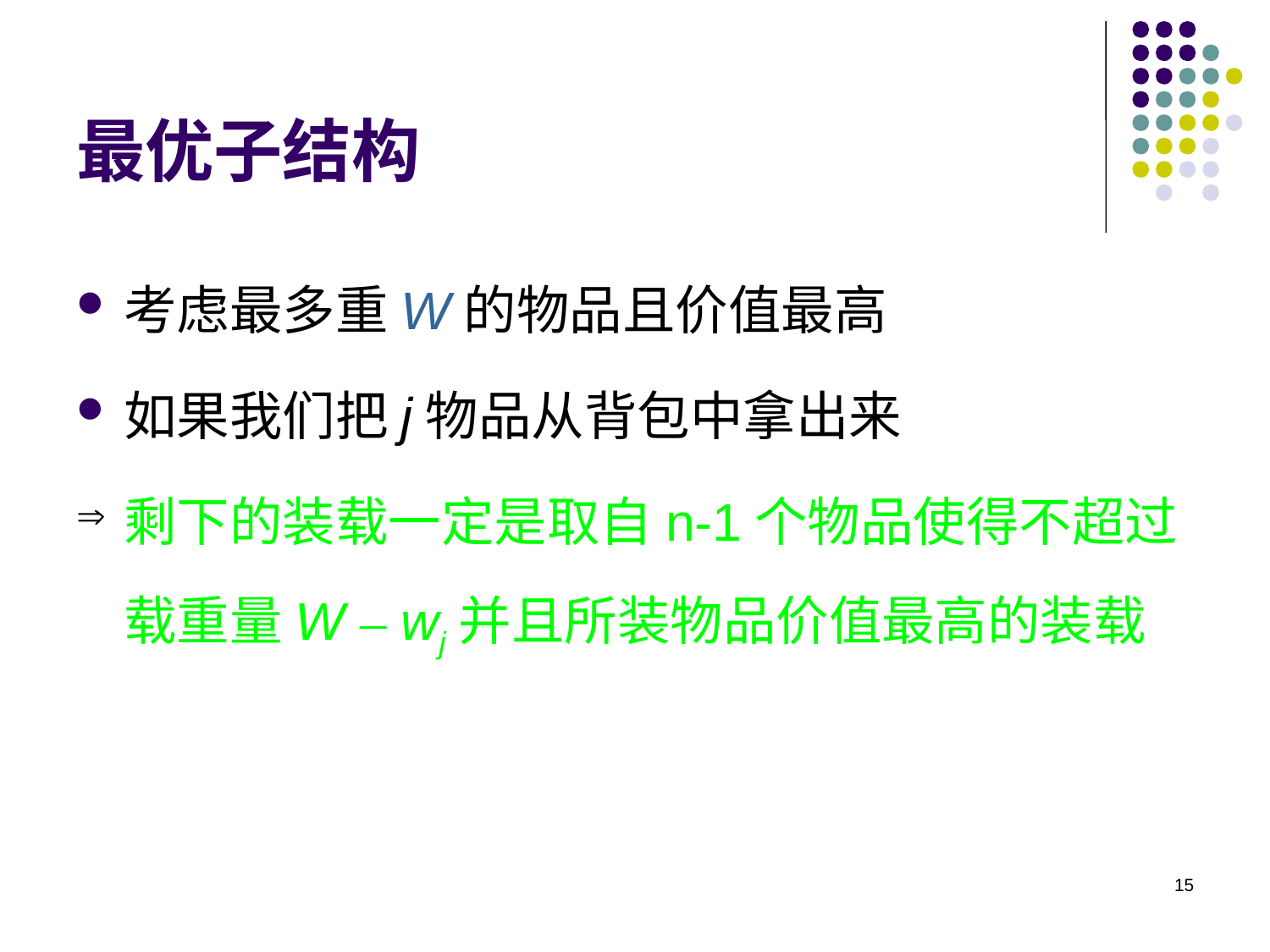

# 最优子结构
考虑最多重W的物品且价值最高
如果我们把j物品从背包中拿出来
剩下的装载一定是取自n-1个物品使得不超过载重量W – wj并且所装物品价值最高的装载
15